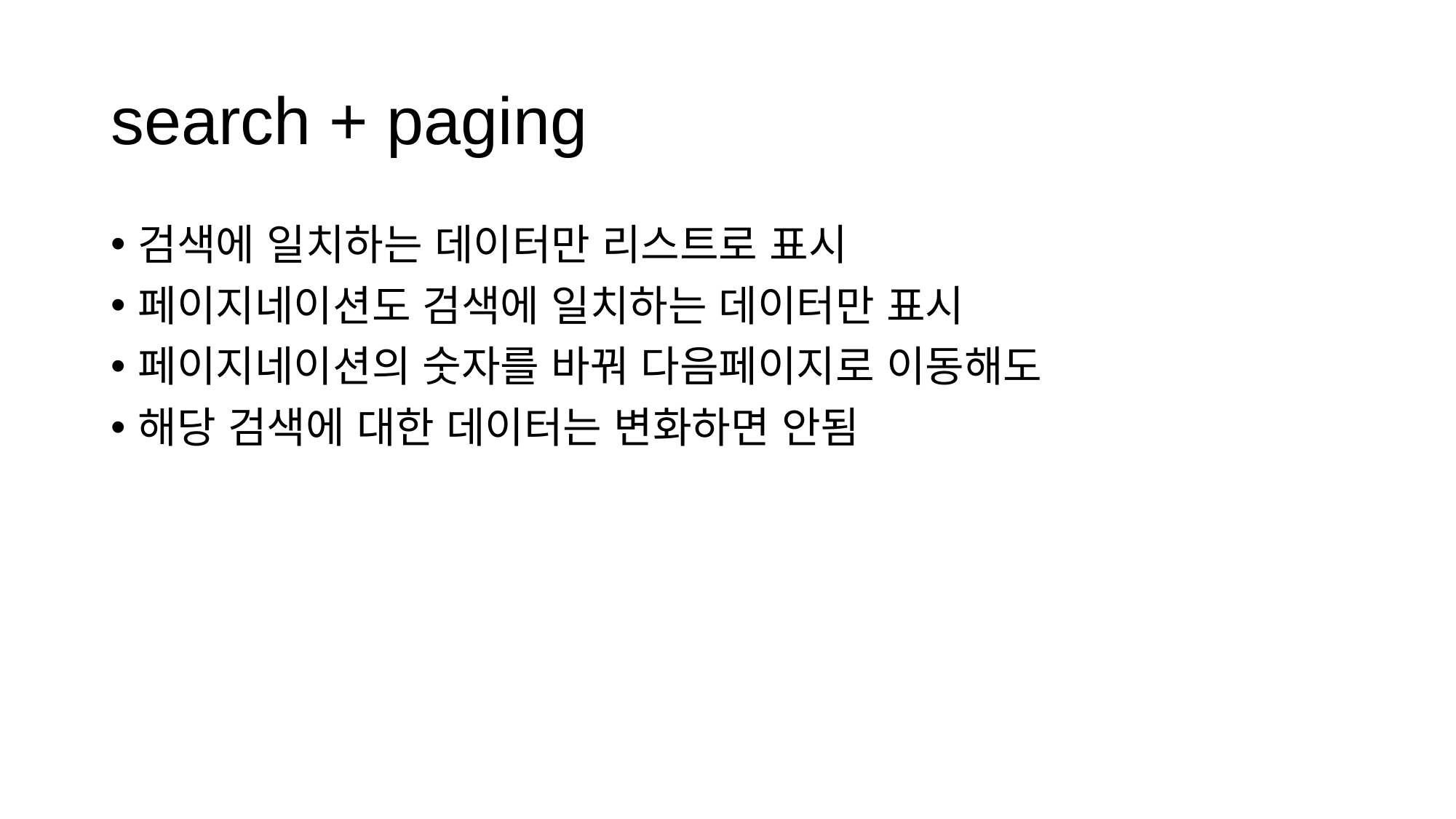

# search + paging
검색에 일치하는 데이터만 리스트로 표시
페이지네이션도 검색에 일치하는 데이터만 표시
페이지네이션의 숫자를 바꿔 다음페이지로 이동해도
해당 검색에 대한 데이터는 변화하면 안됨